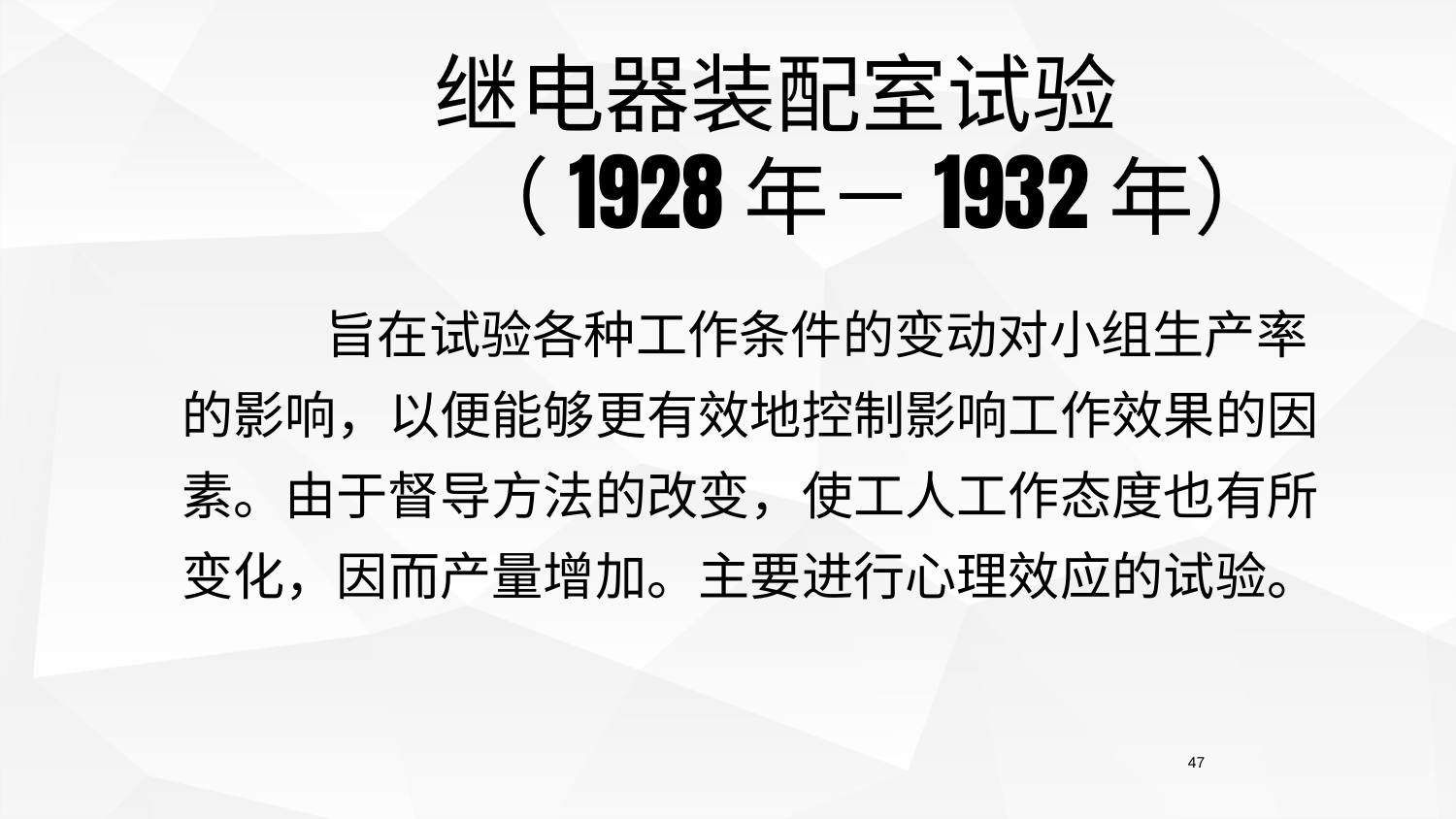

# 继电器装配室试验 （1928年－1932年）
                旨在试验各种工作条件的变动对小组生产率的影响，以便能够更有效地控制影响工作效果的因素。由于督导方法的改变，使工人工作态度也有所变化，因而产量增加。主要进行心理效应的试验。
47